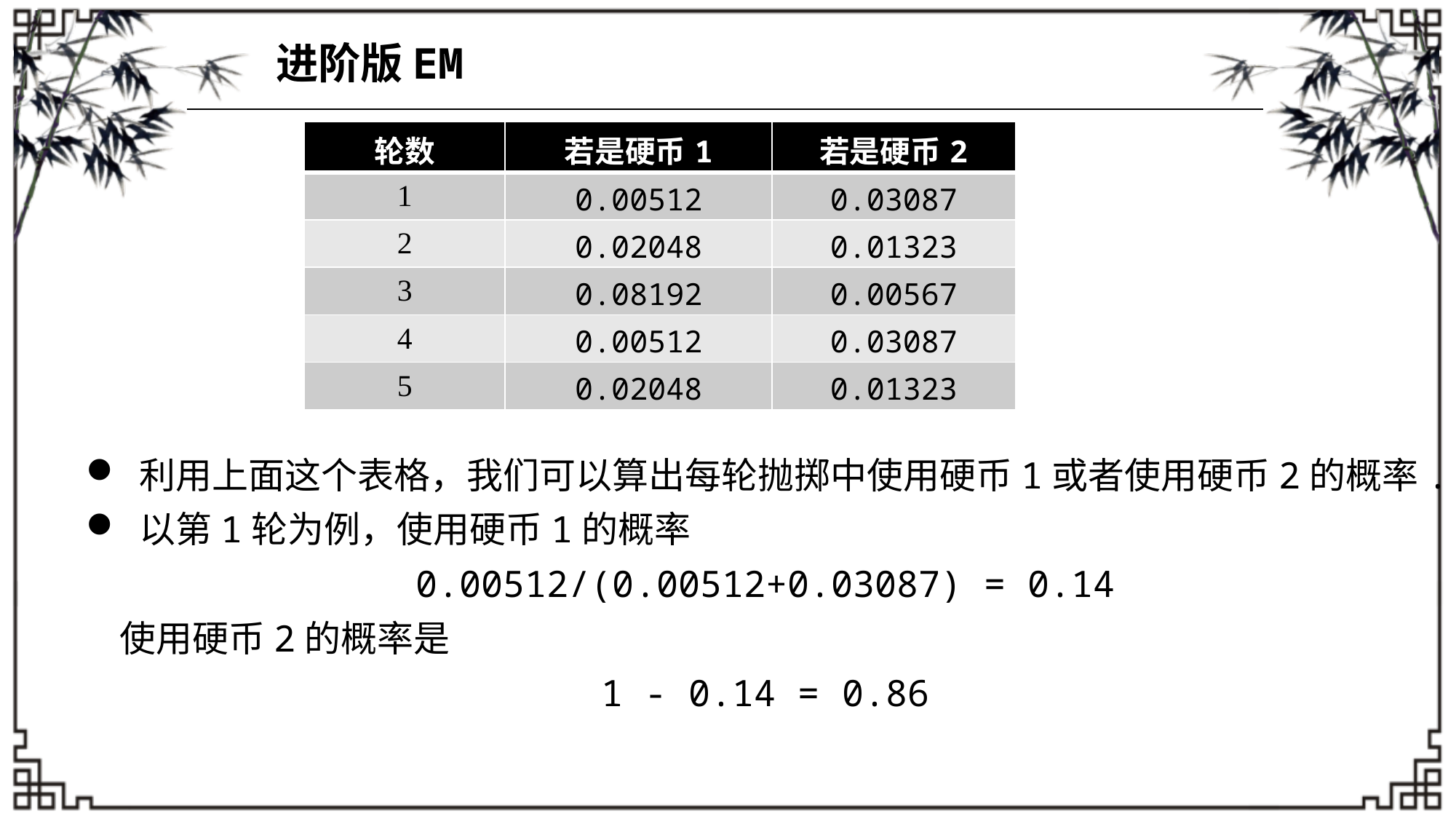

进阶版EM
| 轮数 | 若是硬币1 | 若是硬币2 |
| --- | --- | --- |
| 1 | 0.00512 | 0.03087 |
| 2 | 0.02048 | 0.01323 |
| 3 | 0.08192 | 0.00567 |
| 4 | 0.00512 | 0.03087 |
| 5 | 0.02048 | 0.01323 |
 利用上面这个表格，我们可以算出每轮抛掷中使用硬币1或者使用硬币2的概率.
 以第1轮为例，使用硬币1的概率
0.00512/(0.00512+0.03087) = 0.14
   使用硬币2的概率是
1 - 0.14 = 0.86